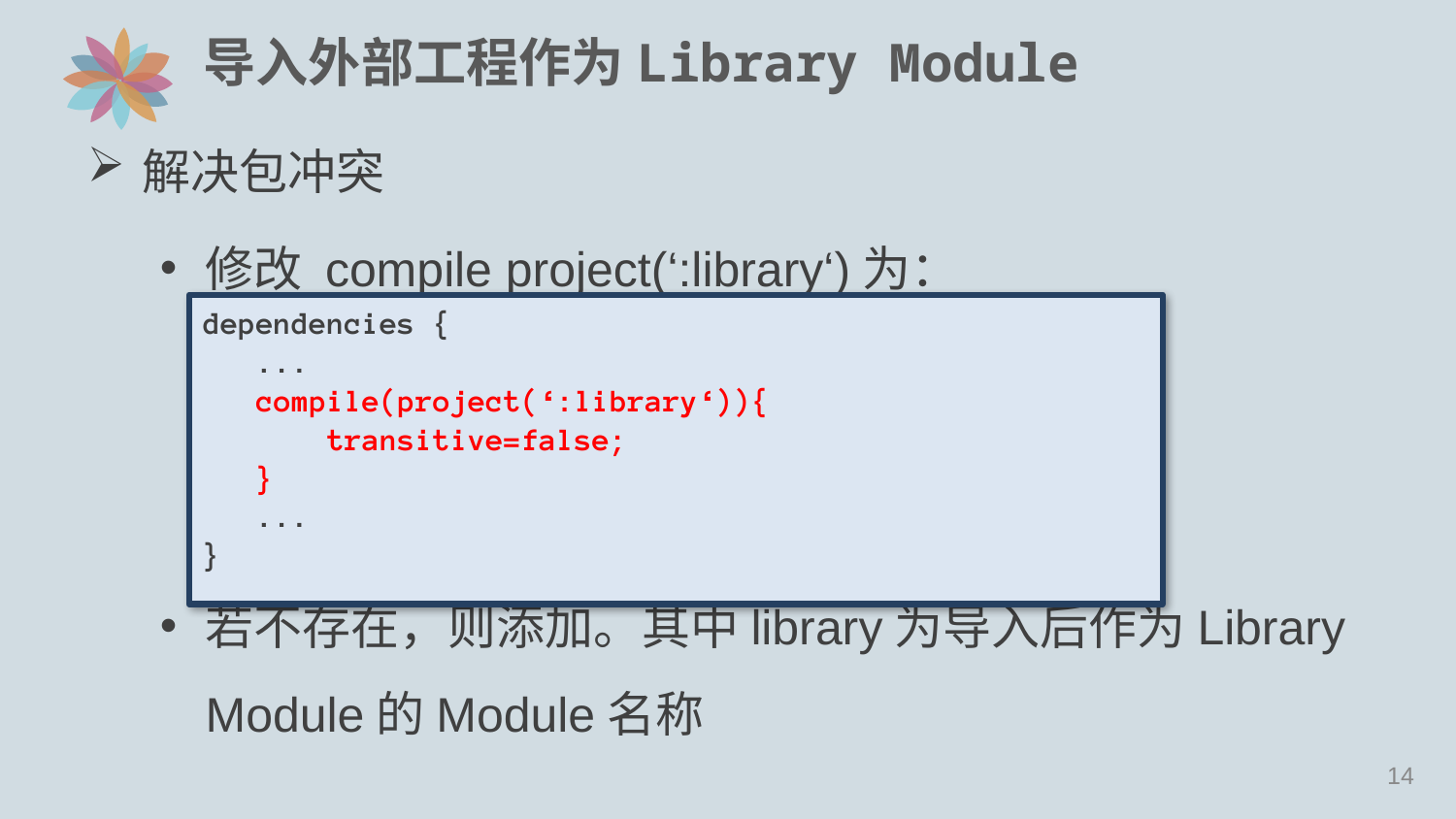

# 导入外部工程作为Library Module
解决包冲突
修改 compile project(‘:library‘)为：

若不存在，则添加。其中library为导入后作为Library Module的Module名称
dependencies {
   ...
   compile(project(‘:library‘)){
       transitive=false;
   }
   ...
}
14